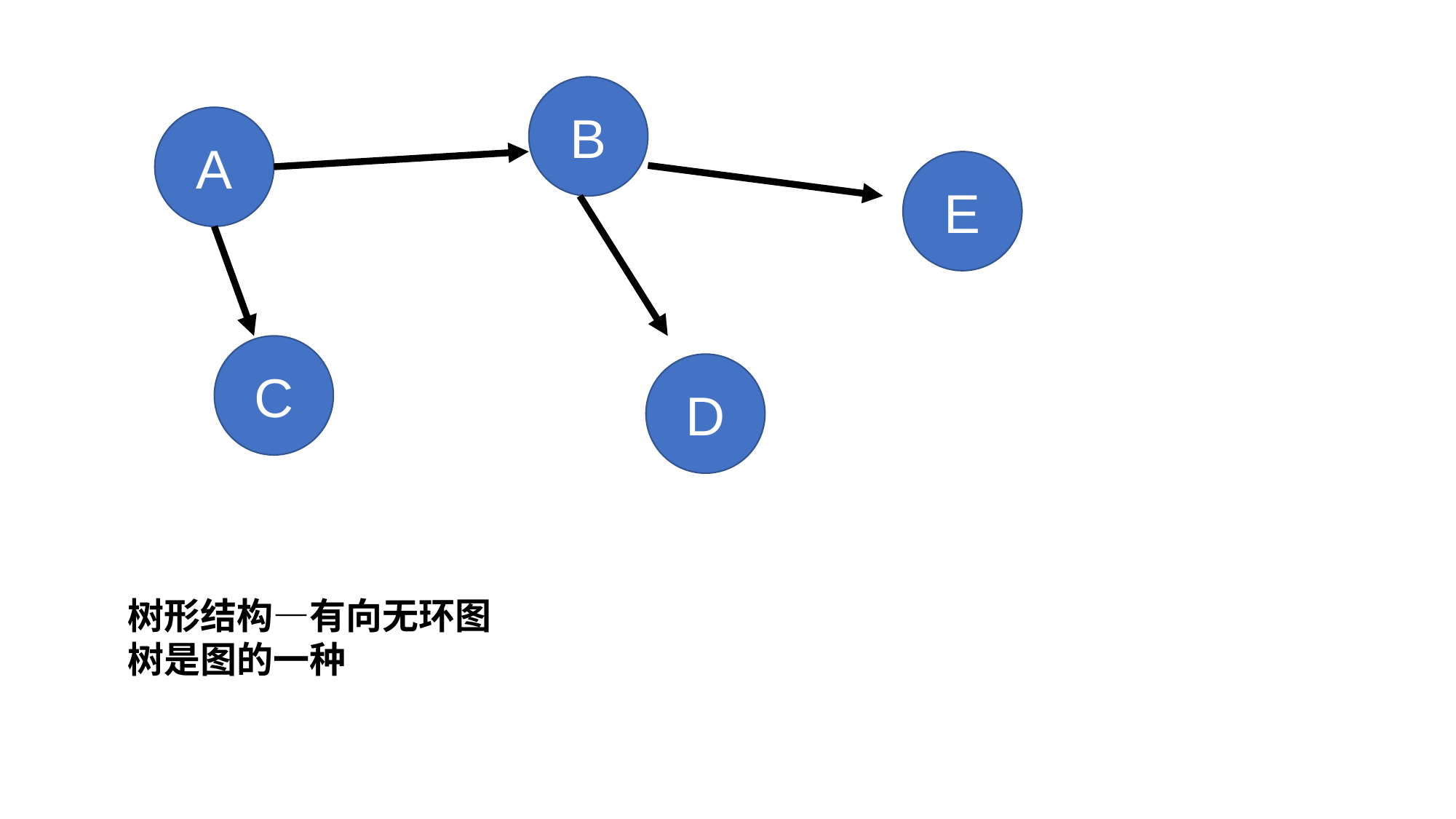

B
A
E
C
D
树形结构—有向无环图
树是图的一种